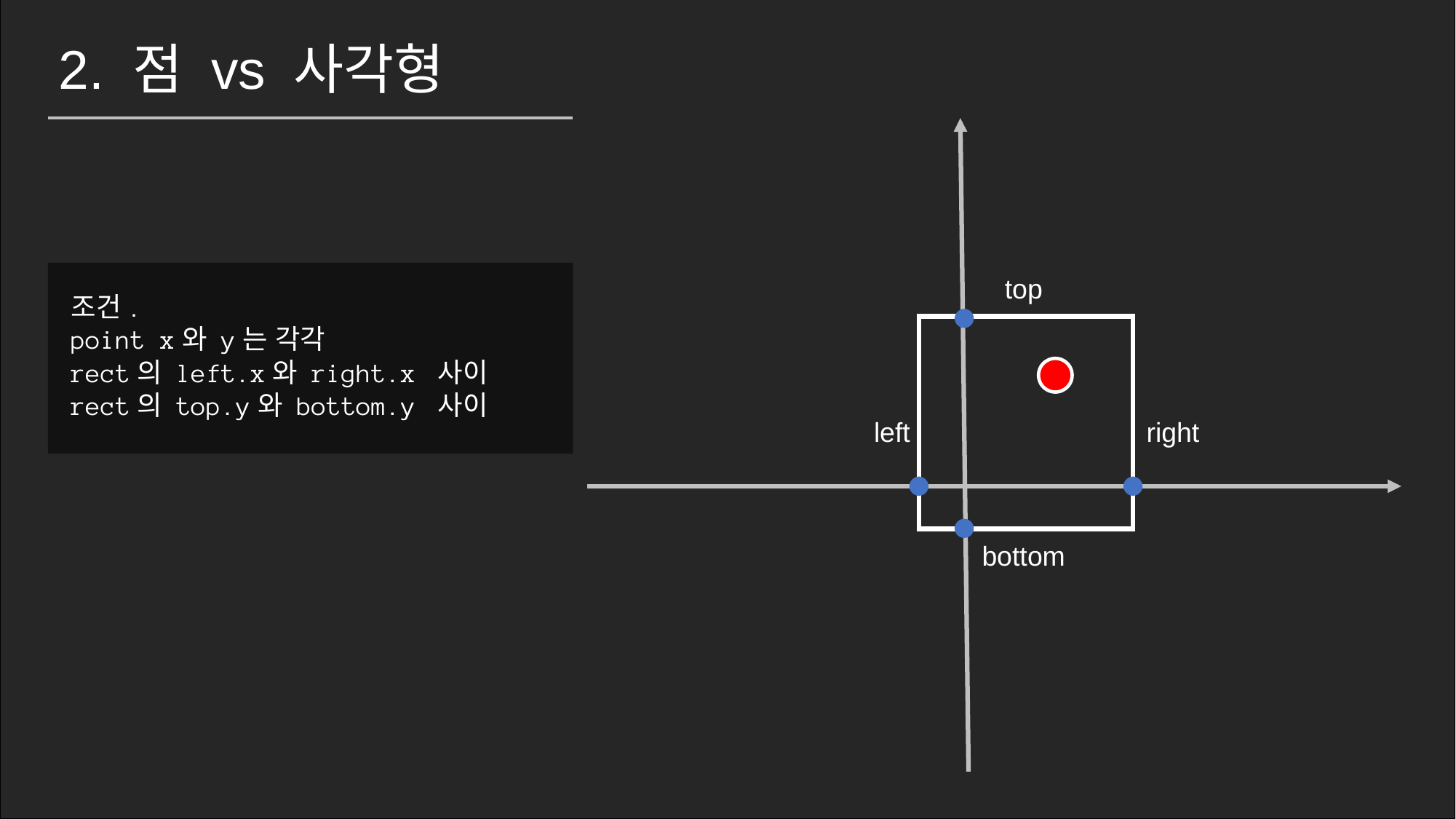

2. 점 vs 사각형

top
조건.
point x와 y는 각각
rect의 left.x와 right.x 사이
rect의 top.y와 bottom.y 사이

left
right

bottom